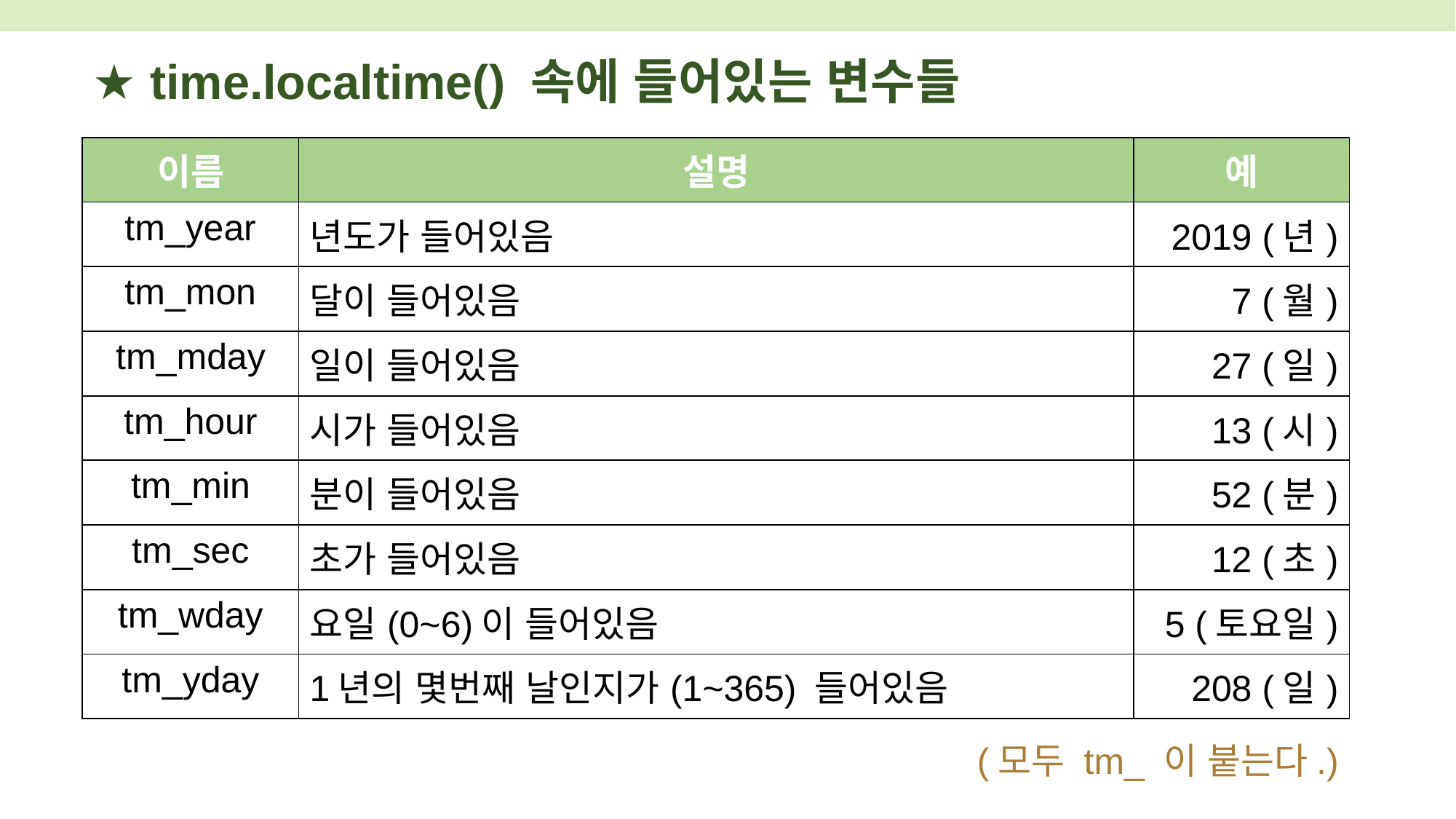

★ time.localtime() 속에 들어있는 변수들
| 이름 | 설명 | 예 |
| --- | --- | --- |
| tm\_year | 년도가 들어있음 | 2019 (년) |
| tm\_mon | 달이 들어있음 | 7 (월) |
| tm\_mday | 일이 들어있음 | 27 (일) |
| tm\_hour | 시가 들어있음 | 13 (시) |
| tm\_min | 분이 들어있음 | 52 (분) |
| tm\_sec | 초가 들어있음 | 12 (초) |
| tm\_wday | 요일(0~6)이 들어있음 | 5 (토요일) |
| tm\_yday | 1년의 몇번째 날인지가(1~365) 들어있음 | 208 (일) |
(모두 tm_ 이 붙는다.)